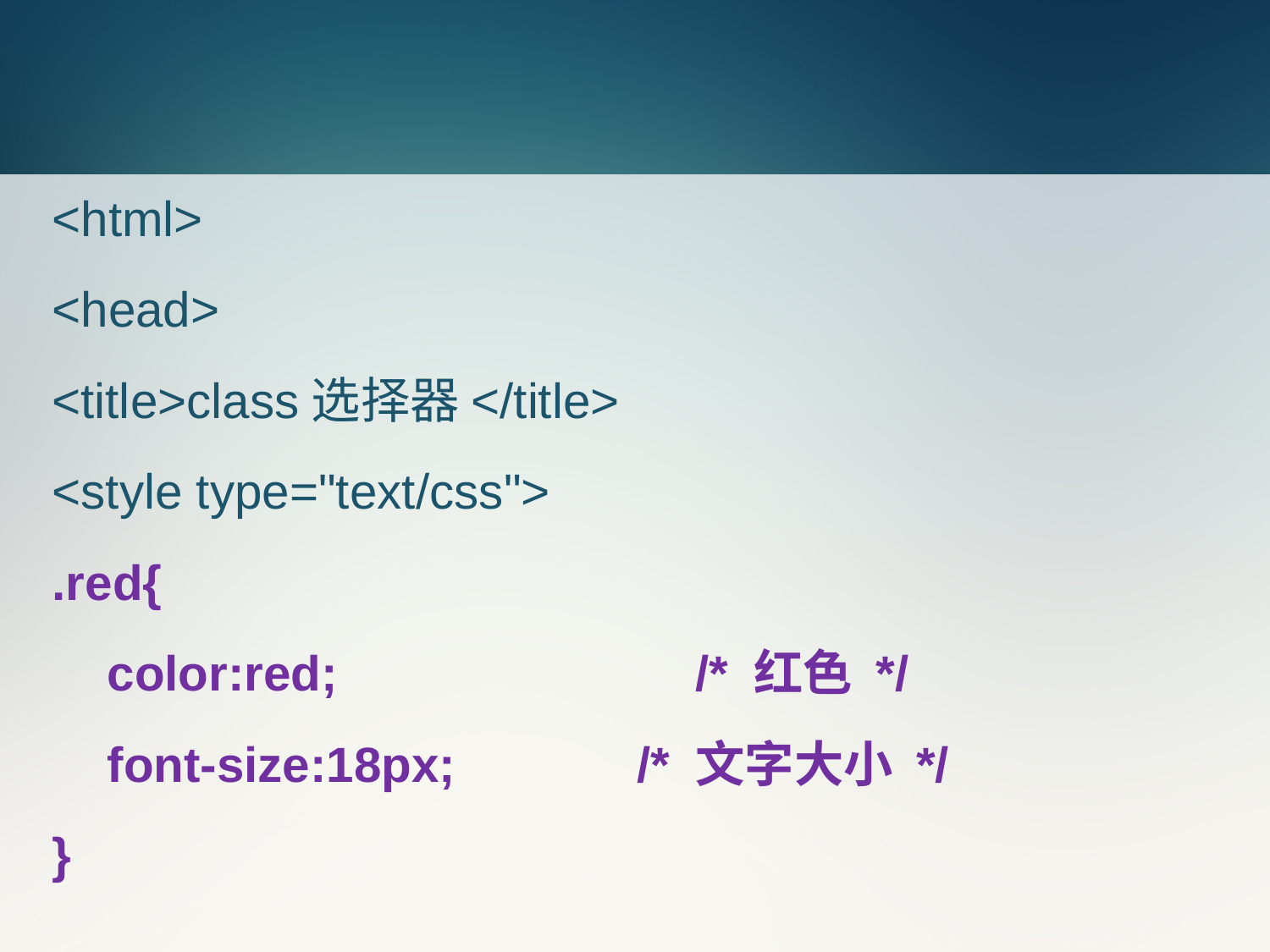

#
  <html>
  <head>
  <title>class选择器</title>
  <style type="text/css">
  .red{
      color:red;			/* 红色 */
      font-size:18px;	     /* 文字大小 */
  }